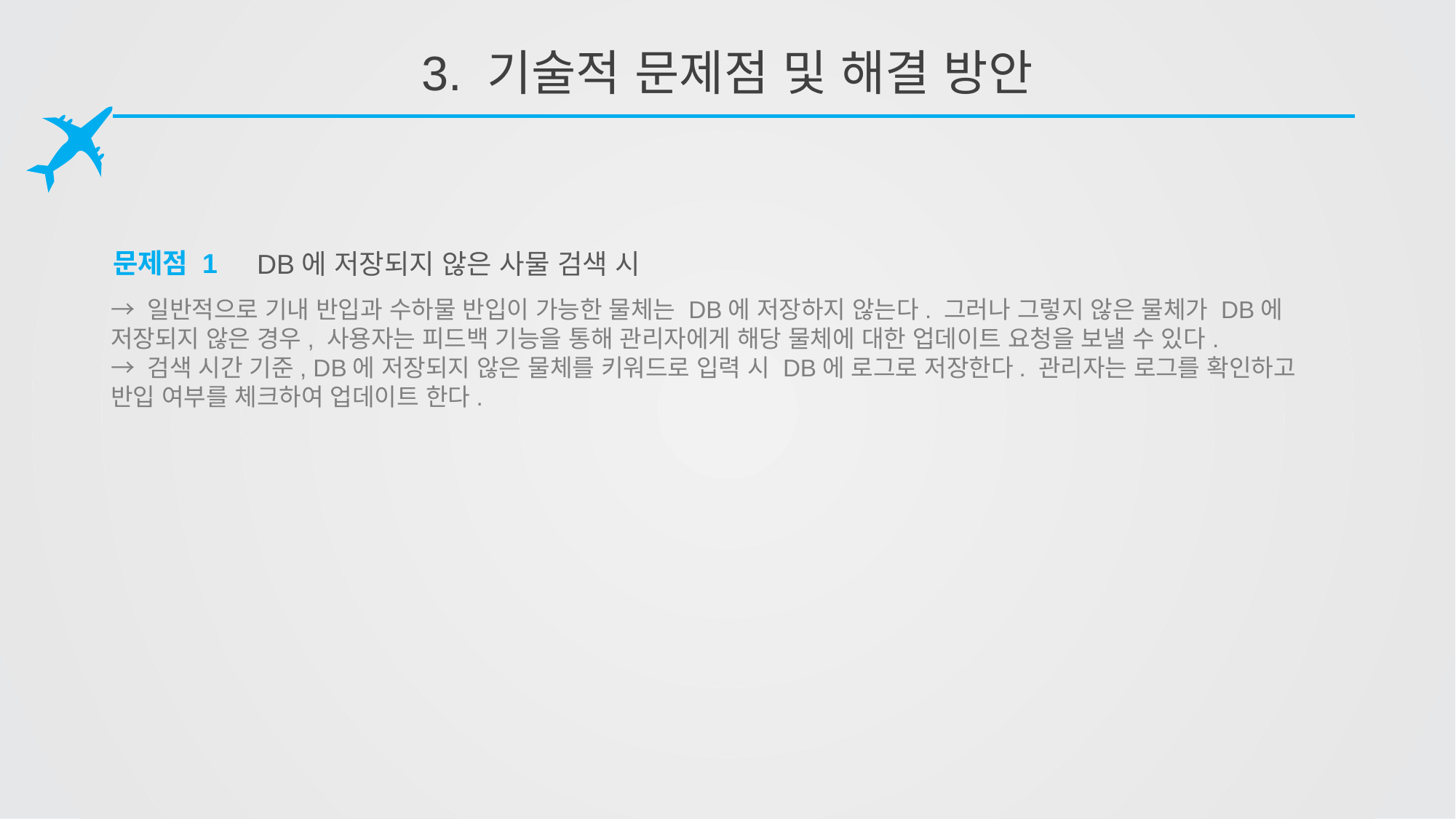

# 3. 기술적 문제점 및 해결 방안
문제점 1
DB에 저장되지 않은 사물 검색 시
→ 일반적으로 기내 반입과 수하물 반입이 가능한 물체는 DB에 저장하지 않는다. 그러나 그렇지 않은 물체가 DB에 저장되지 않은 경우, 사용자는 피드백 기능을 통해 관리자에게 해당 물체에 대한 업데이트 요청을 보낼 수 있다.
→ 검색 시간 기준, DB에 저장되지 않은 물체를 키워드로 입력 시 DB에 로그로 저장한다. 관리자는 로그를 확인하고 반입 여부를 체크하여 업데이트 한다.